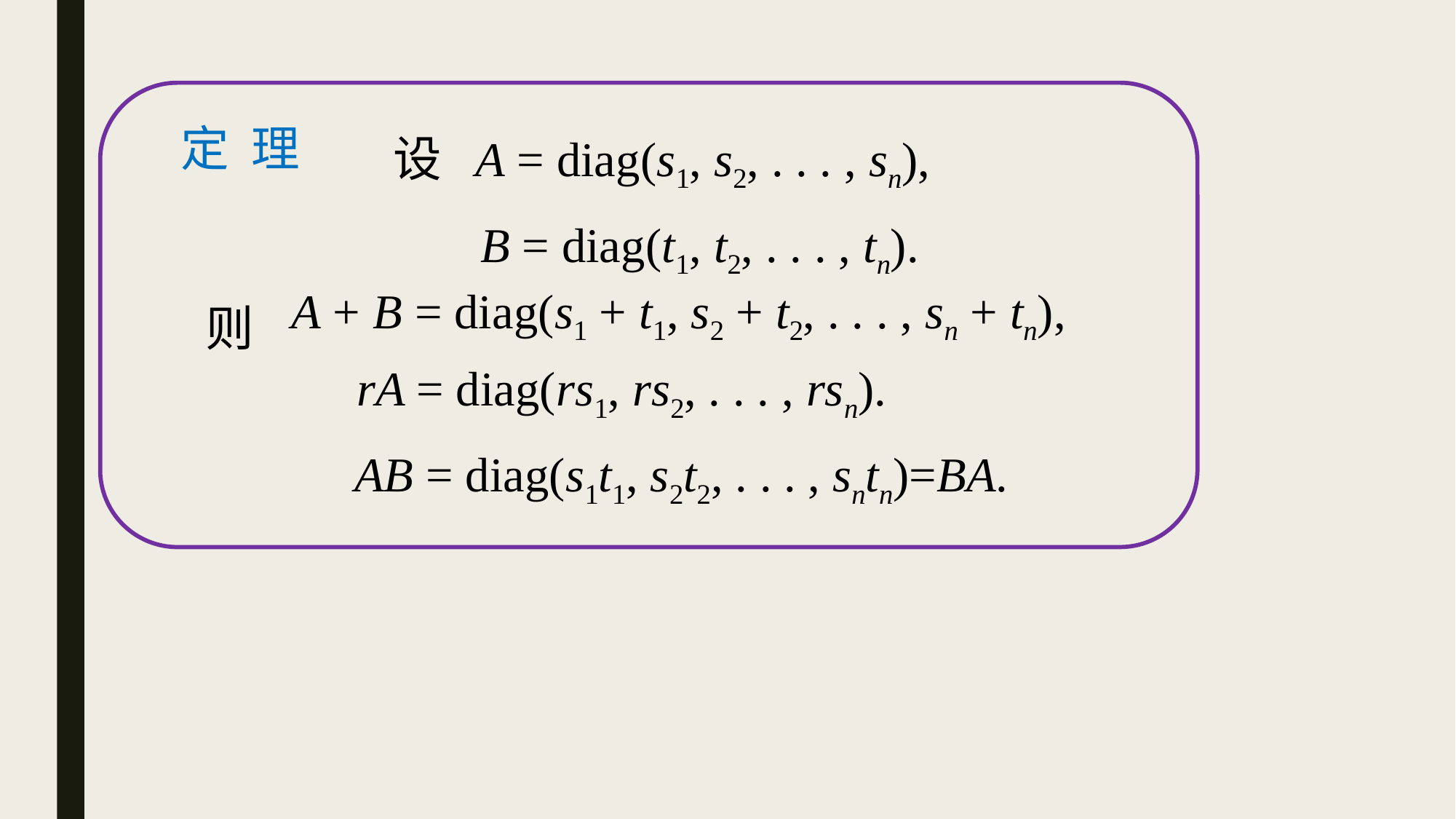

定  理
                      设  A = diag(s1, s2, . . . , sn),
                            B = diag(t1, t2, . . . , tn).
     则
A + B = diag(s1 + t1, s2 + t2, . . . , sn + tn),
rA = diag(rs1, rs2, . . . , rsn).
AB = diag(s1t1, s2t2, . . . , sntn)=BA.